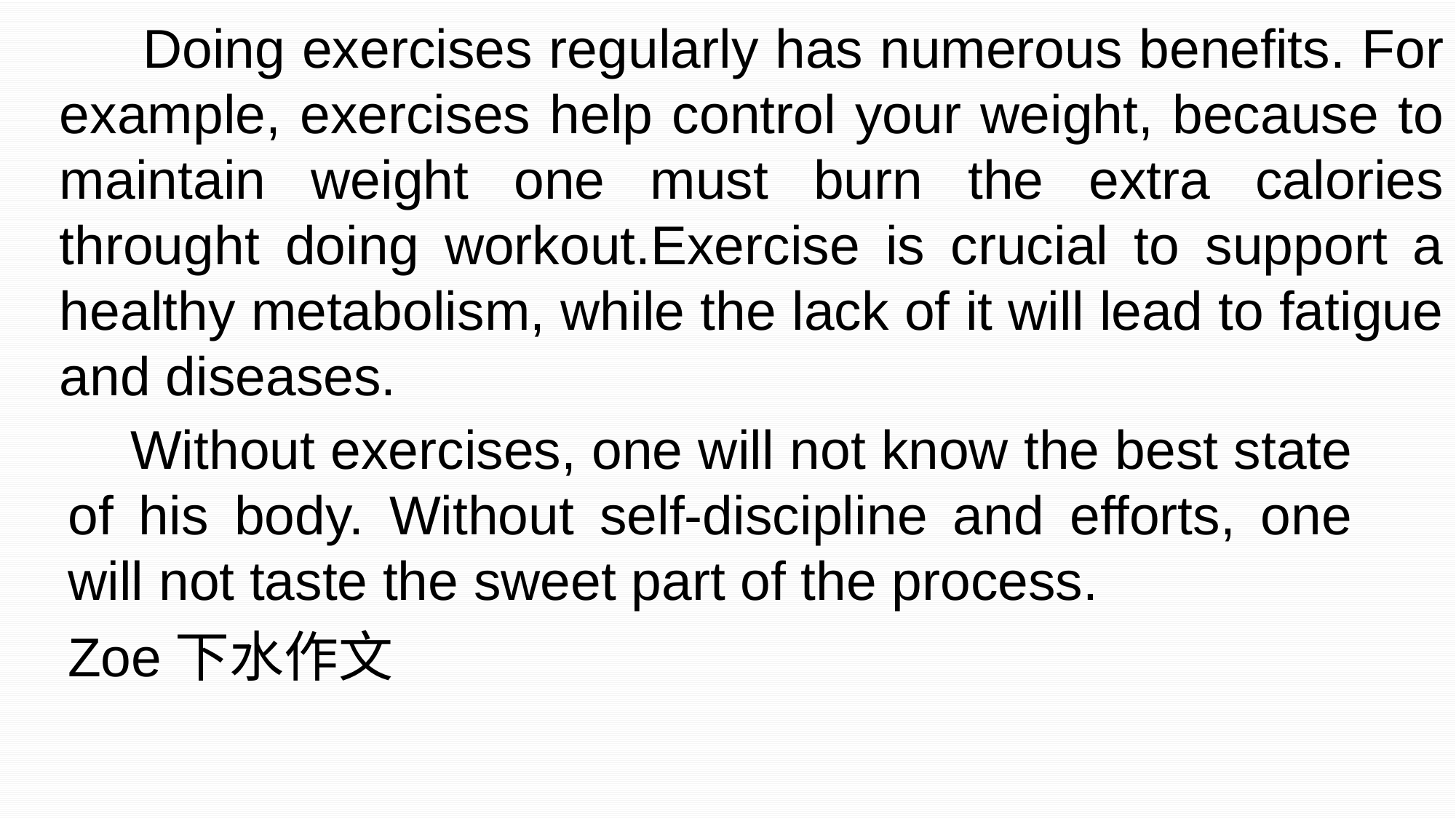

Doing exercises regularly has numerous benefits. For example, exercises help control your weight, because to maintain weight one must burn the extra calories throught doing workout.Exercise is crucial to support a healthy metabolism, while the lack of it will lead to fatigue and diseases.

    Without exercises, one will not know the best state of his body. Without self-discipline and efforts, one will not taste the sweet part of the process.
Zoe下水作文